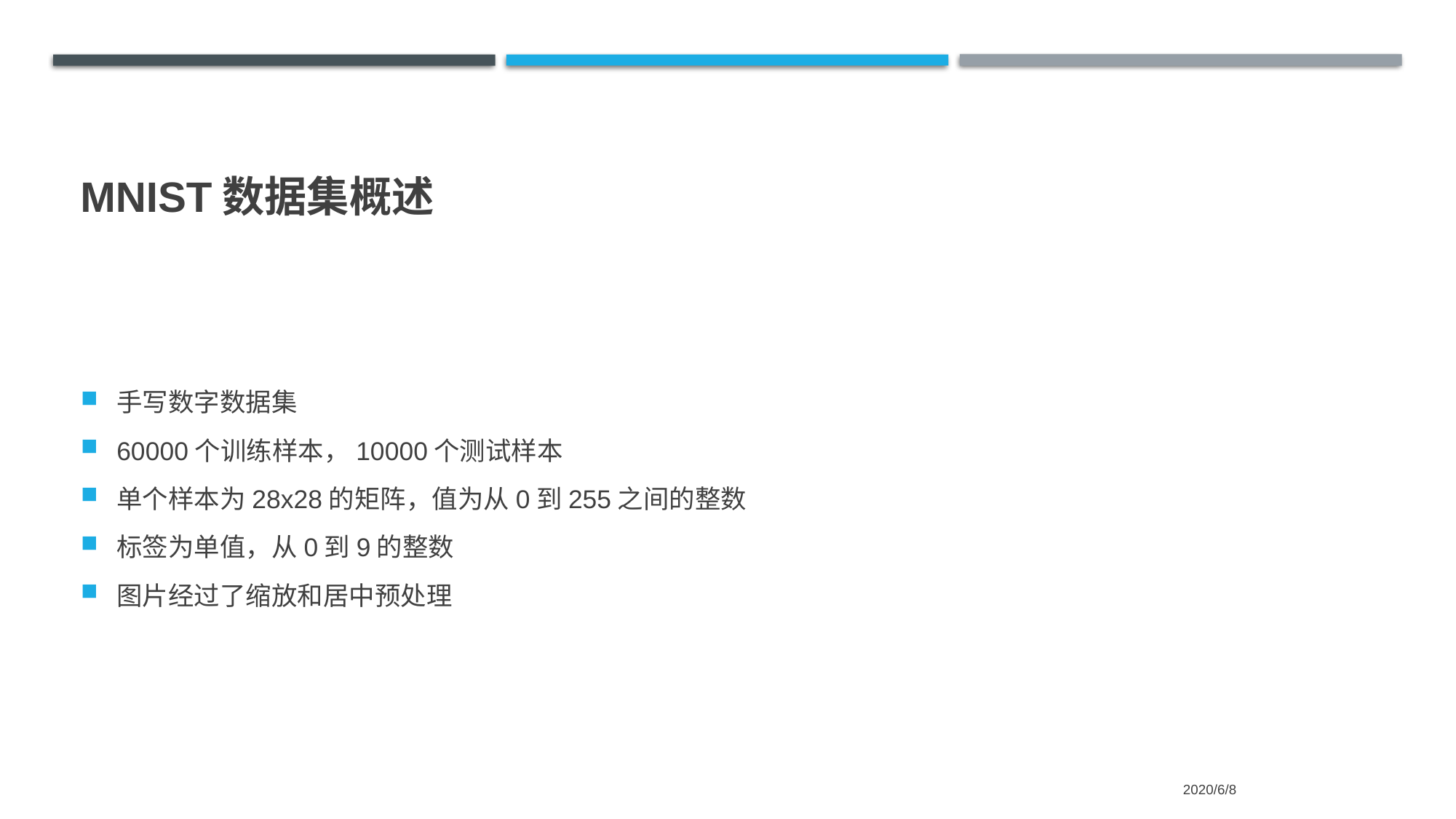

# MNIST数据集概述
手写数字数据集
60000个训练样本，10000个测试样本
单个样本为28x28的矩阵，值为从0到255之间的整数
标签为单值，从0到9的整数
图片经过了缩放和居中预处理
2020/6/8